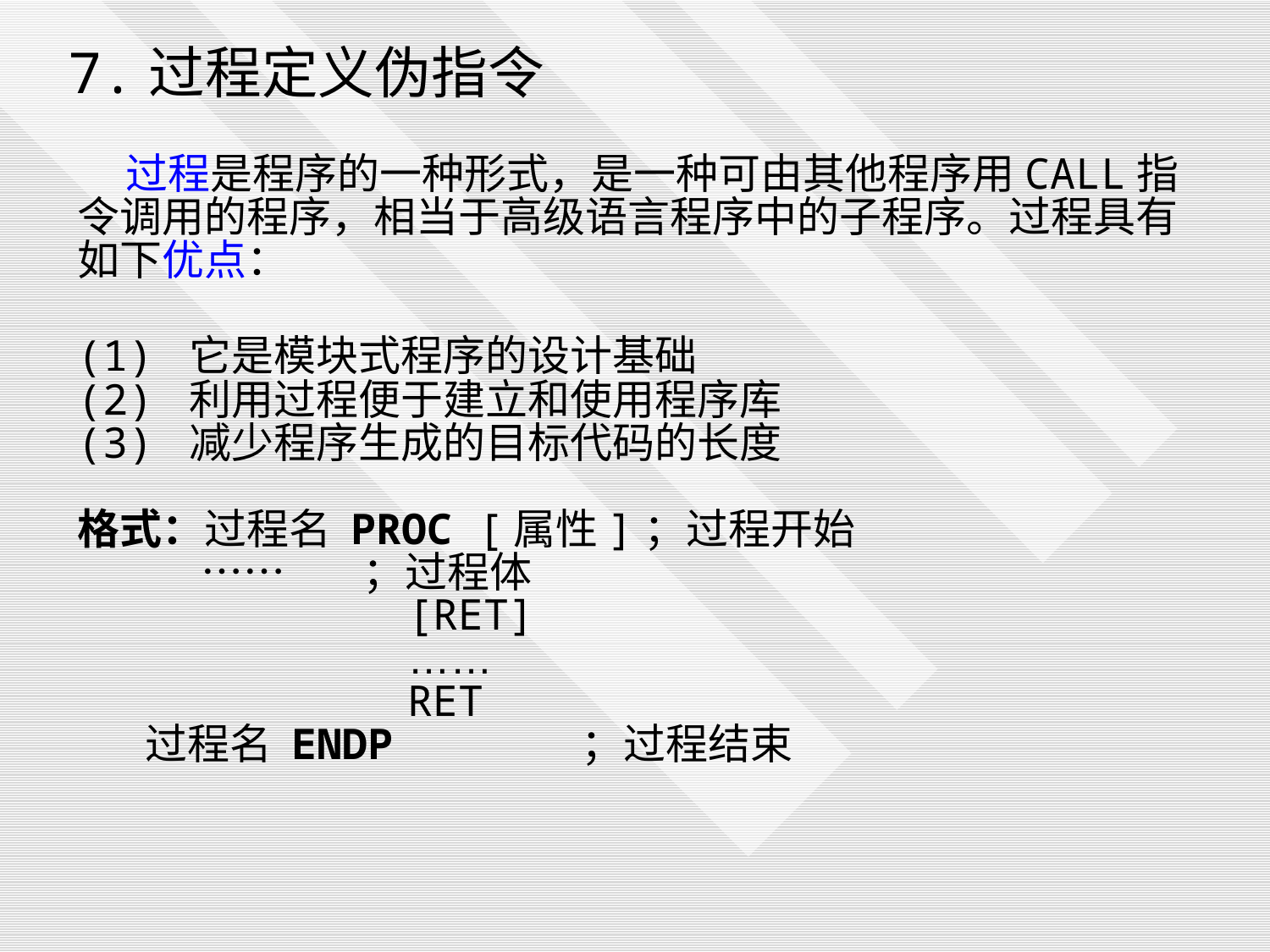

7.过程定义伪指令
    过程是程序的一种形式，是一种可由其他程序用CALL指令调用的程序，相当于高级语言程序中的子程序。过程具有如下优点：

(1) 它是模块式程序的设计基础
(2) 利用过程便于建立和使用程序库
(3) 减少程序生成的目标代码的长度

格式：过程名 PROC [属性]；过程开始
             ……       ；过程体
             [RET]
             ……
             RET
      过程名 ENDP       ；过程结束